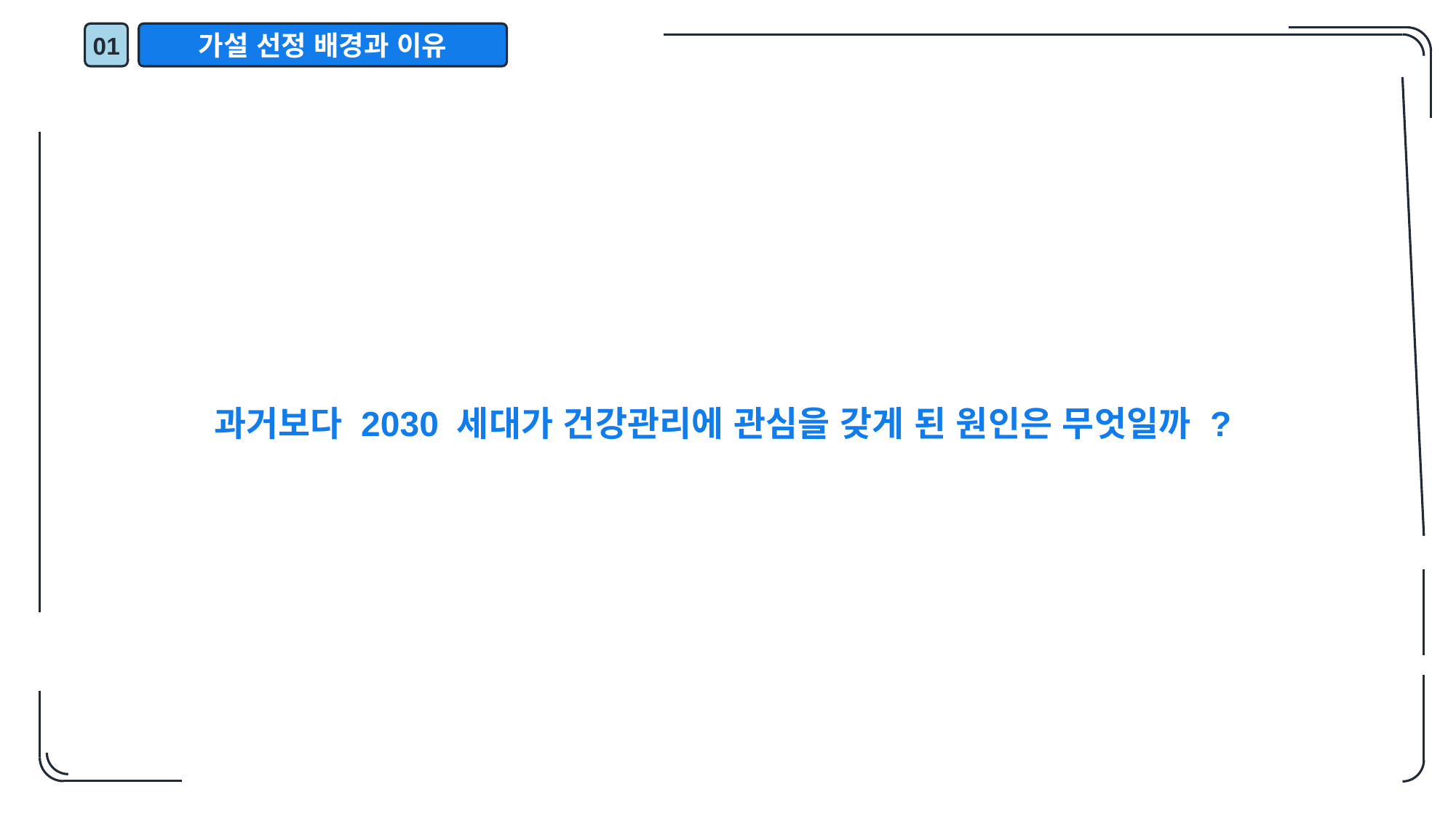

01
가설 선정 배경과 이유

과거보다 2030 세대가 건강관리에 관심을 갖게 된 원인은 무엇일까 ?